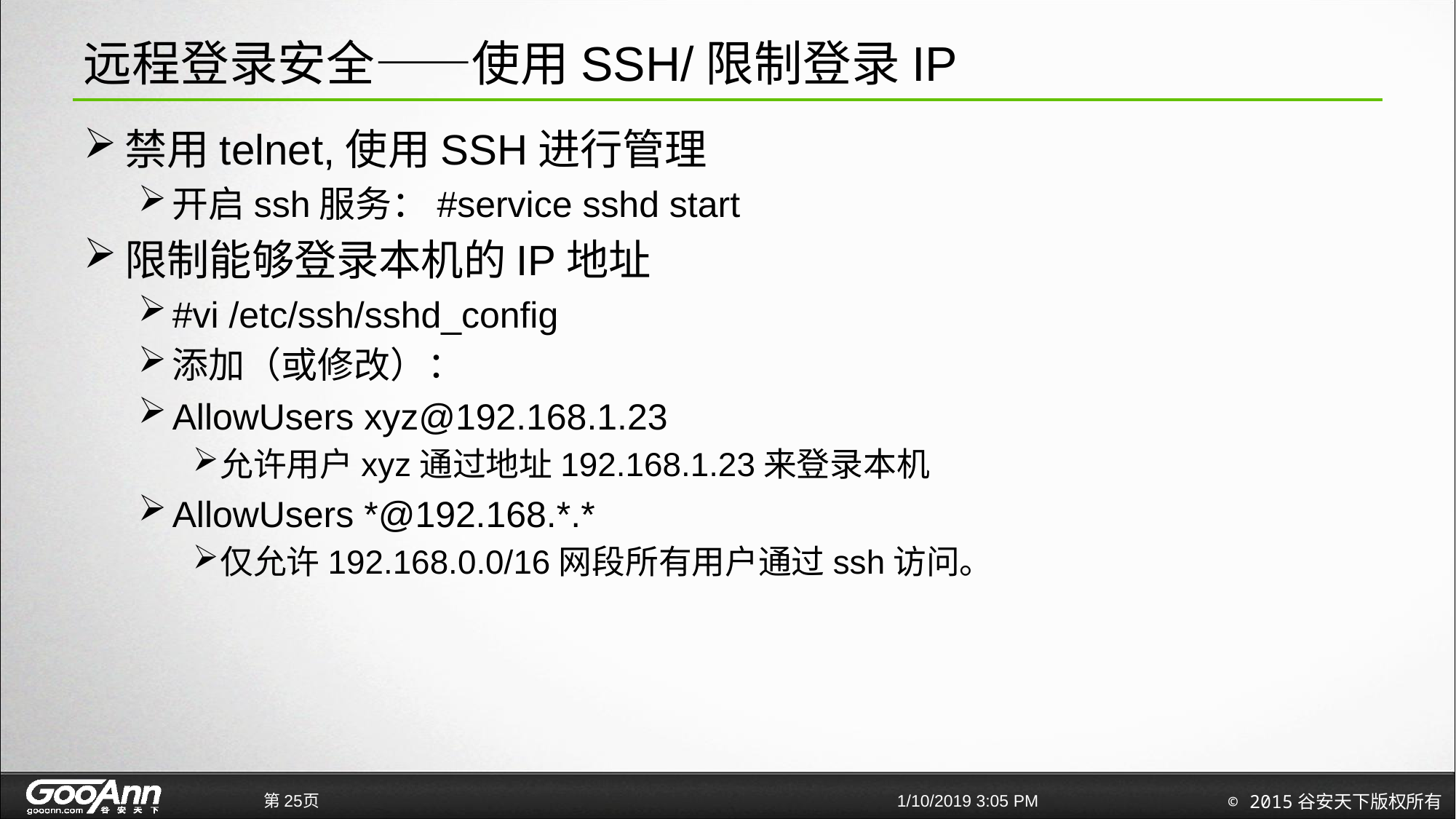

# 远程登录安全——使用SSH/限制登录IP
禁用telnet,使用SSH进行管理
开启ssh服务：#service sshd start
限制能够登录本机的IP地址
#vi /etc/ssh/sshd_config
添加（或修改）：
AllowUsers xyz@192.168.1.23
允许用户xyz通过地址192.168.1.23来登录本机
AllowUsers *@192.168.*.*
仅允许192.168.0.0/16网段所有用户通过ssh访问。